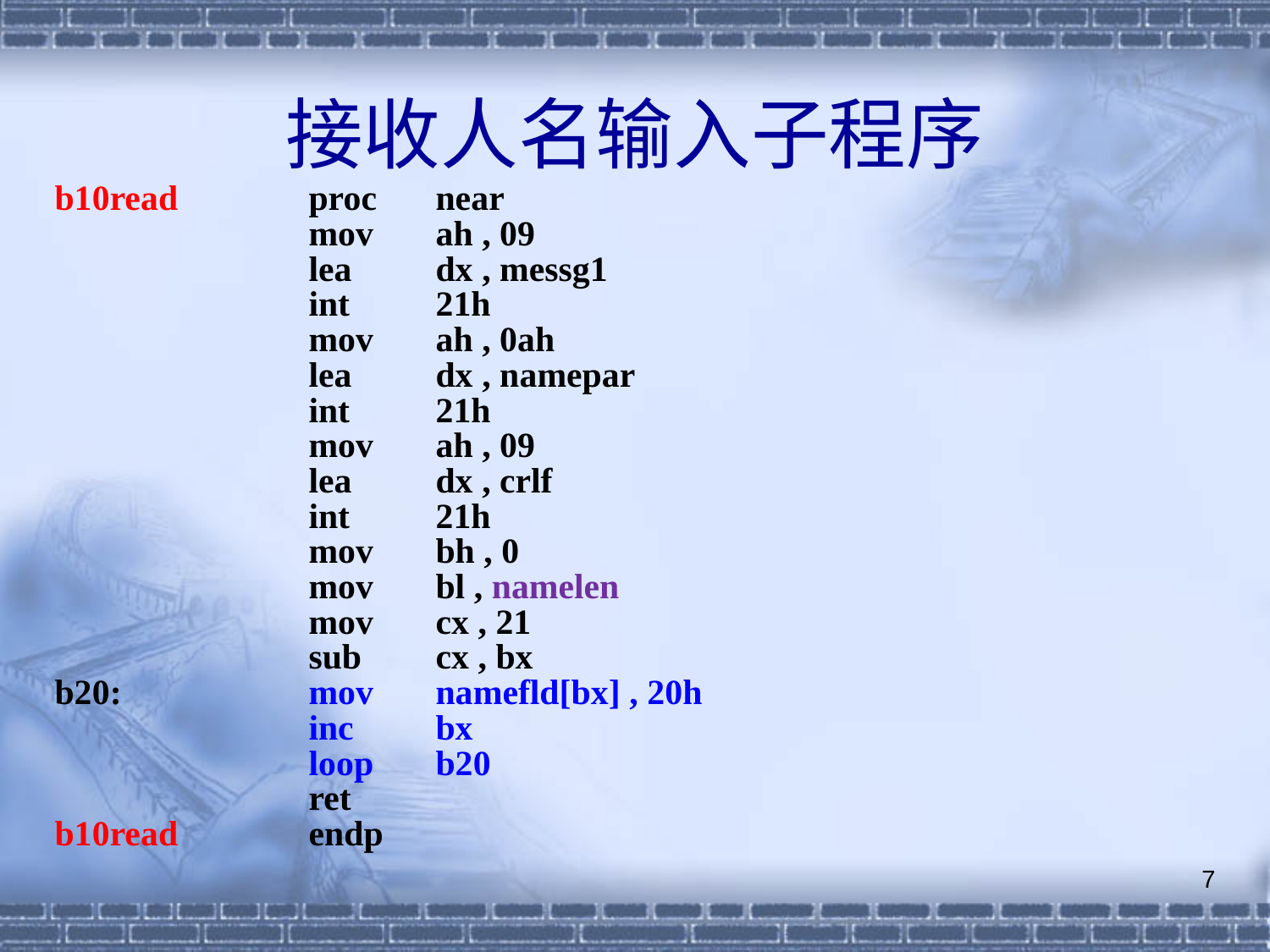

# 接收人名输入子程序
b10read 	proc    	near
        		mov	ah , 09
        		lea     	dx , messg1
        		int     	21h
        		mov     	ah , 0ah
        		lea     	dx , namepar
        		int     	21h
        		mov     	ah , 09
        		lea     	dx , crlf
        		int     	21h
        		mov     	bh , 0
        		mov     	bl , namelen
        		mov     	cx , 21
        		sub     	cx , bx
b20:    		mov     	namefld[bx] , 20h
        		inc     	bx
        		loop    	b20
        		ret
b10read 	endp
7